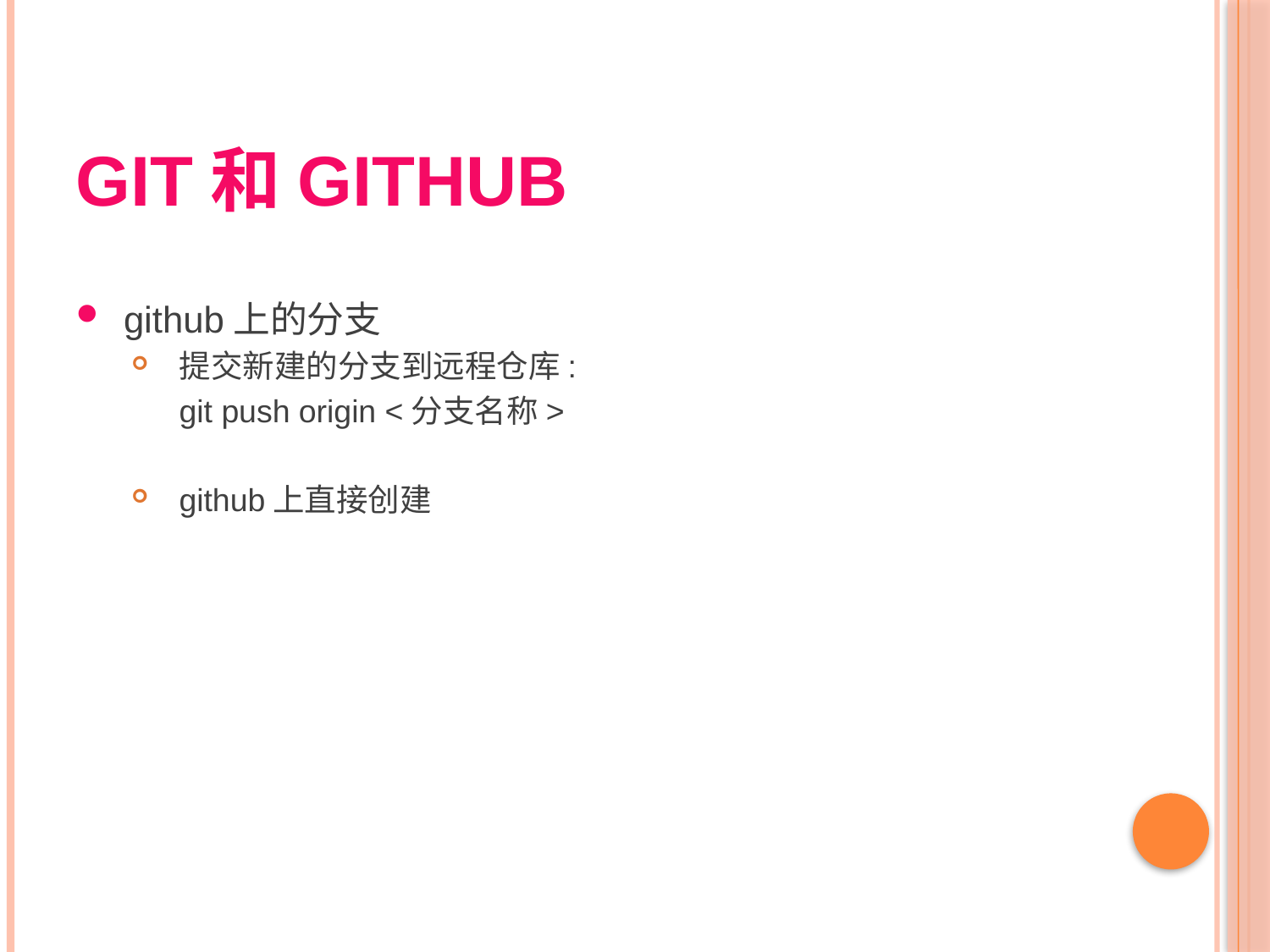

# git和github

github上的分支
提交新建的分支到远程仓库:
	git push origin <分支名称>

github上直接创建